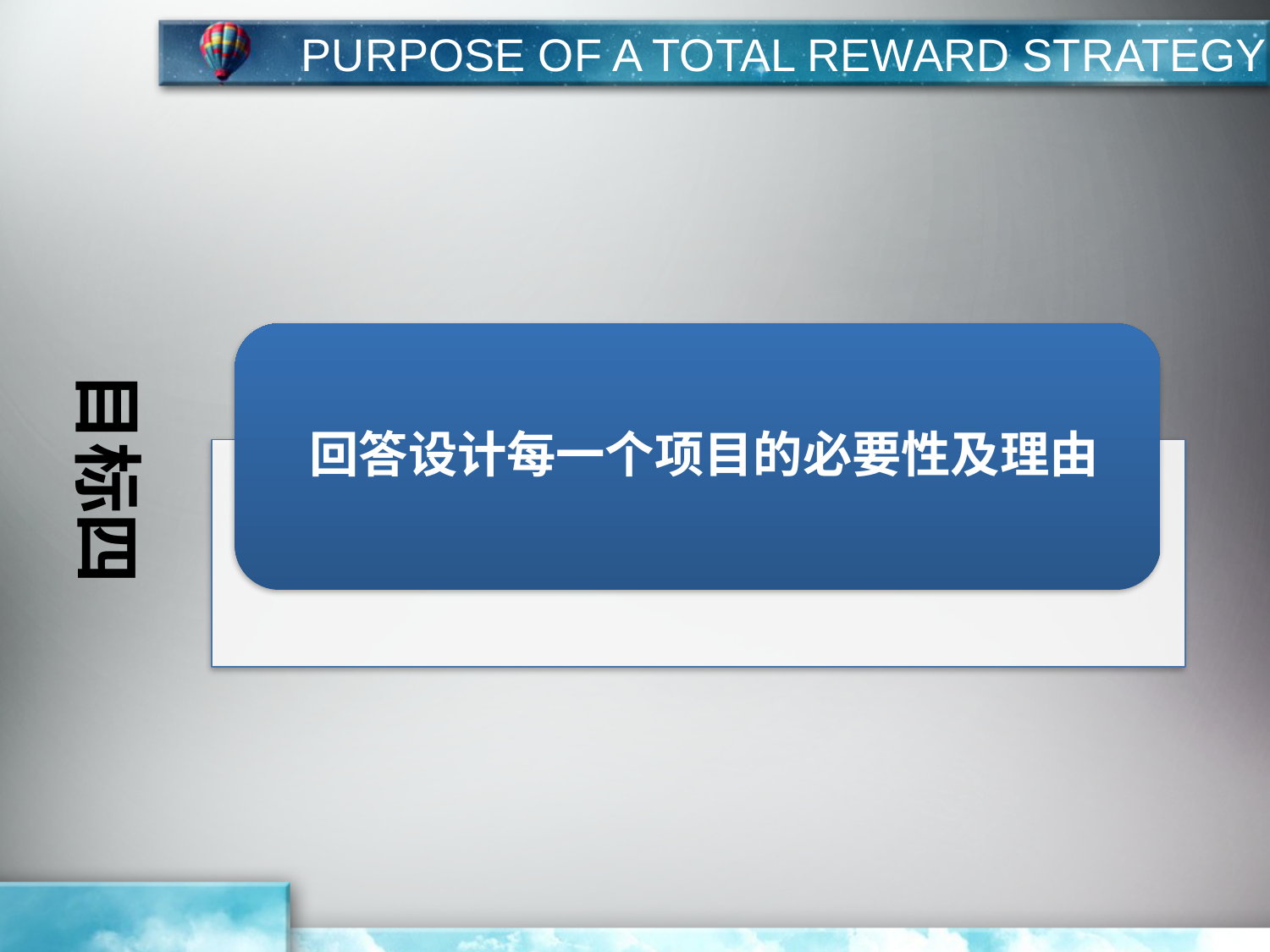

PURPOSE OF A TOTAL REWARD STRATEGY
回答设计每一个项目的必要性及理由
目标四